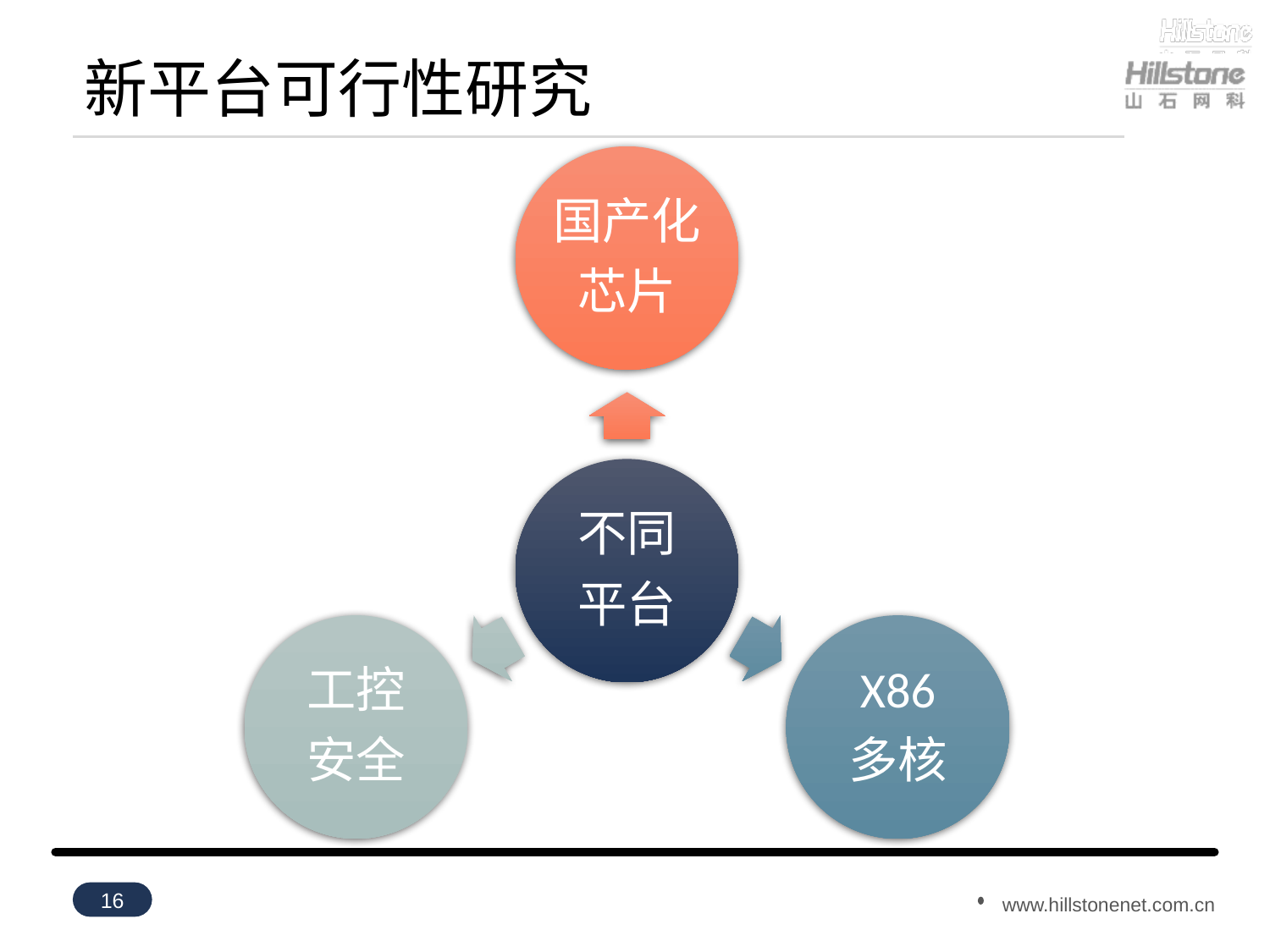

# 新平台可行性研究
不同
平台

国产化
芯片

X86
多核

工控
安全